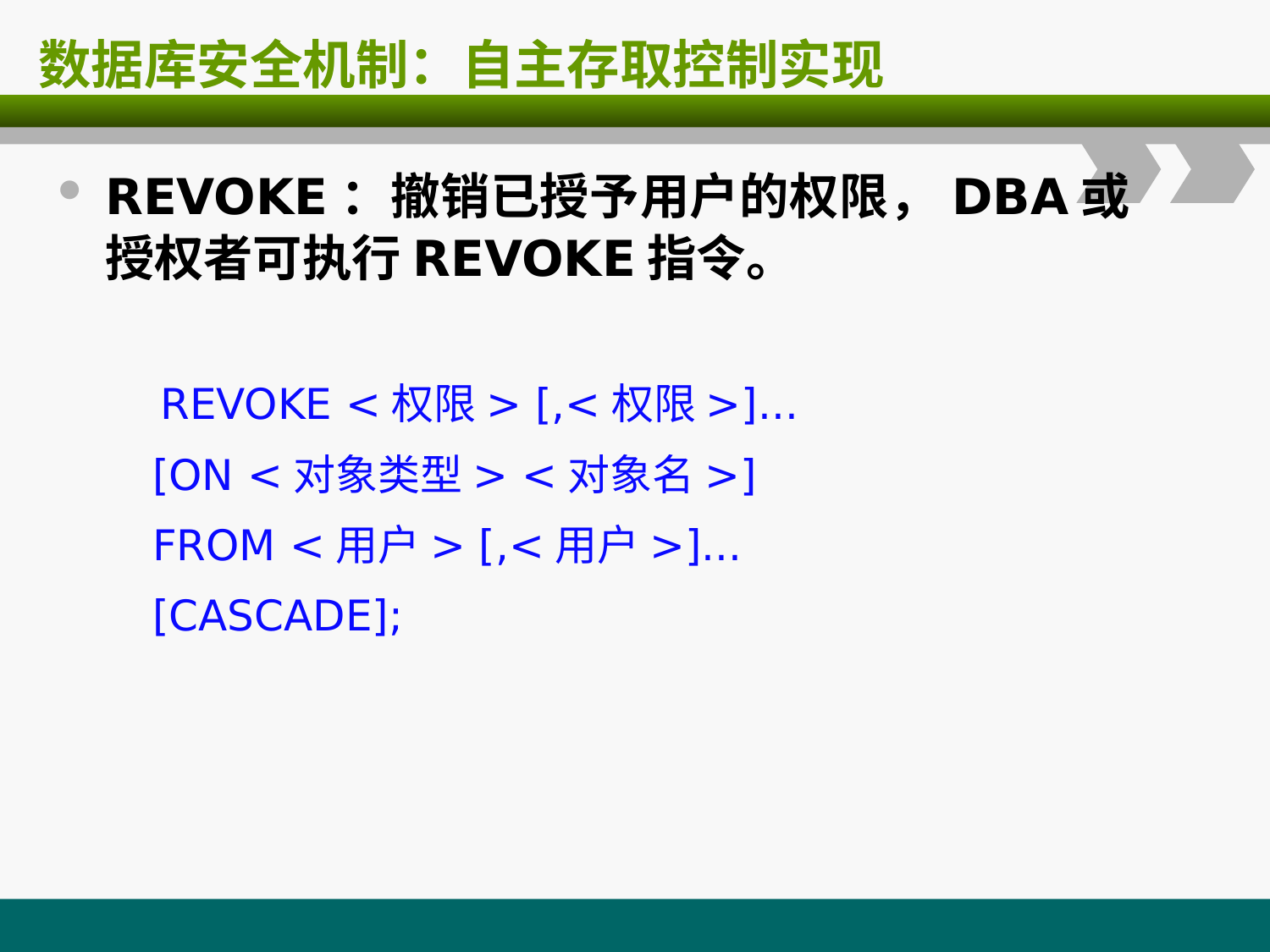

# 数据库安全机制：自主存取控制实现
REVOKE：撤销已授予用户的权限，DBA或授权者可执行REVOKE指令。

      REVOKE <权限> [,<权限>]...
       [ON <对象类型> <对象名>]
       FROM <用户> [,<用户>]...
       [CASCADE];